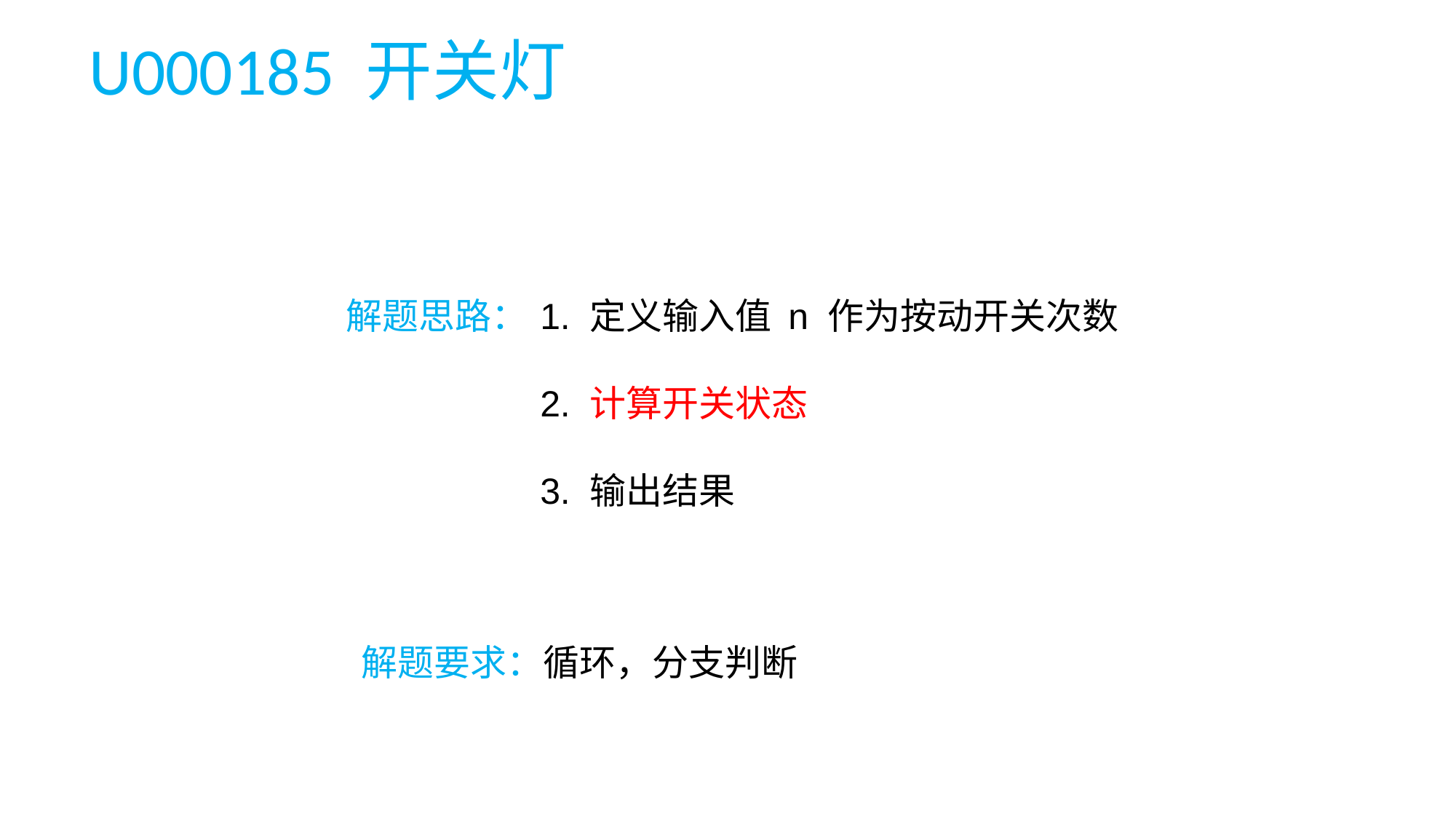

# U000185 开关灯
解题思路：
1. 定义输入值 n 作为按动开关次数

2. 计算开关状态

3. 输出结果

解题要求：循环，分支判断